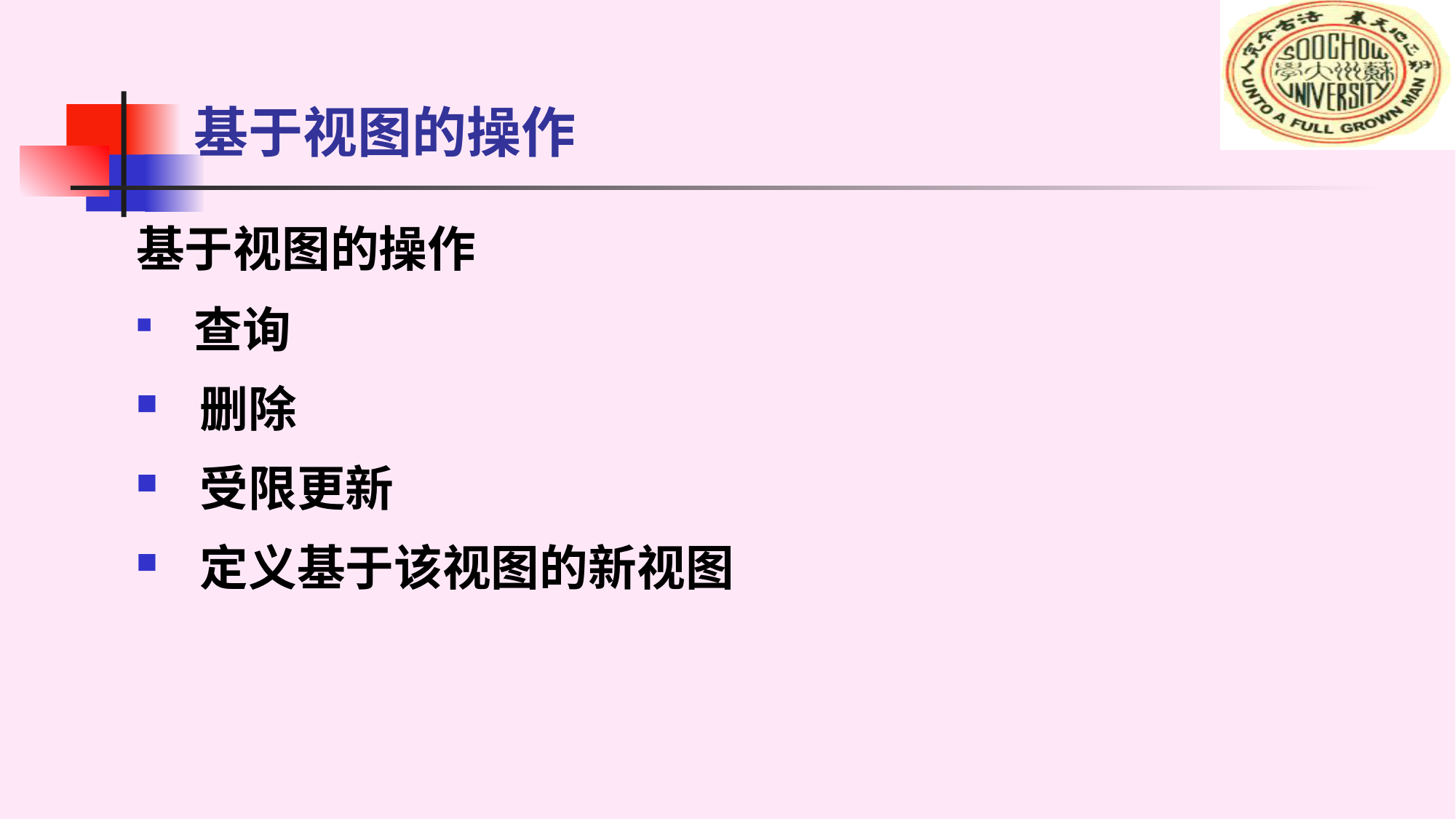

# 基于视图的操作
基于视图的操作
 查询
 删除
 受限更新
 定义基于该视图的新视图